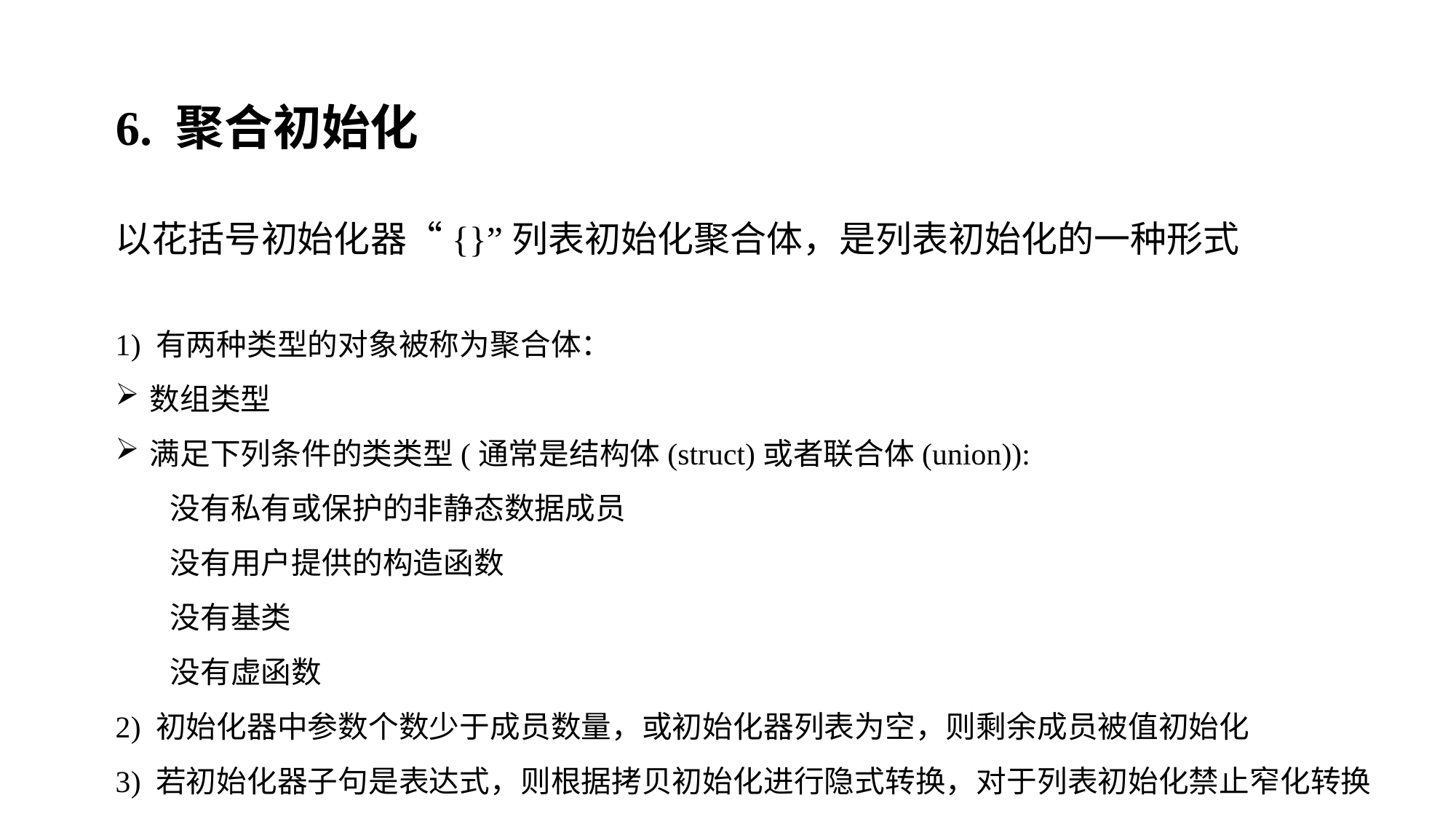

6. 聚合初始化
以花括号初始化器“{}”列表初始化聚合体，是列表初始化的一种形式

1) 有两种类型的对象被称为聚合体：
数组类型
满足下列条件的类类型(通常是结构体(struct)或者联合体(union)):
没有私有或保护的非静态数据成员
没有用户提供的构造函数
没有基类
没有虚函数
2) 初始化器中参数个数少于成员数量，或初始化器列表为空，则剩余成员被值初始化
3) 若初始化器子句是表达式，则根据拷贝初始化进行隐式转换，对于列表初始化禁止窄化转换